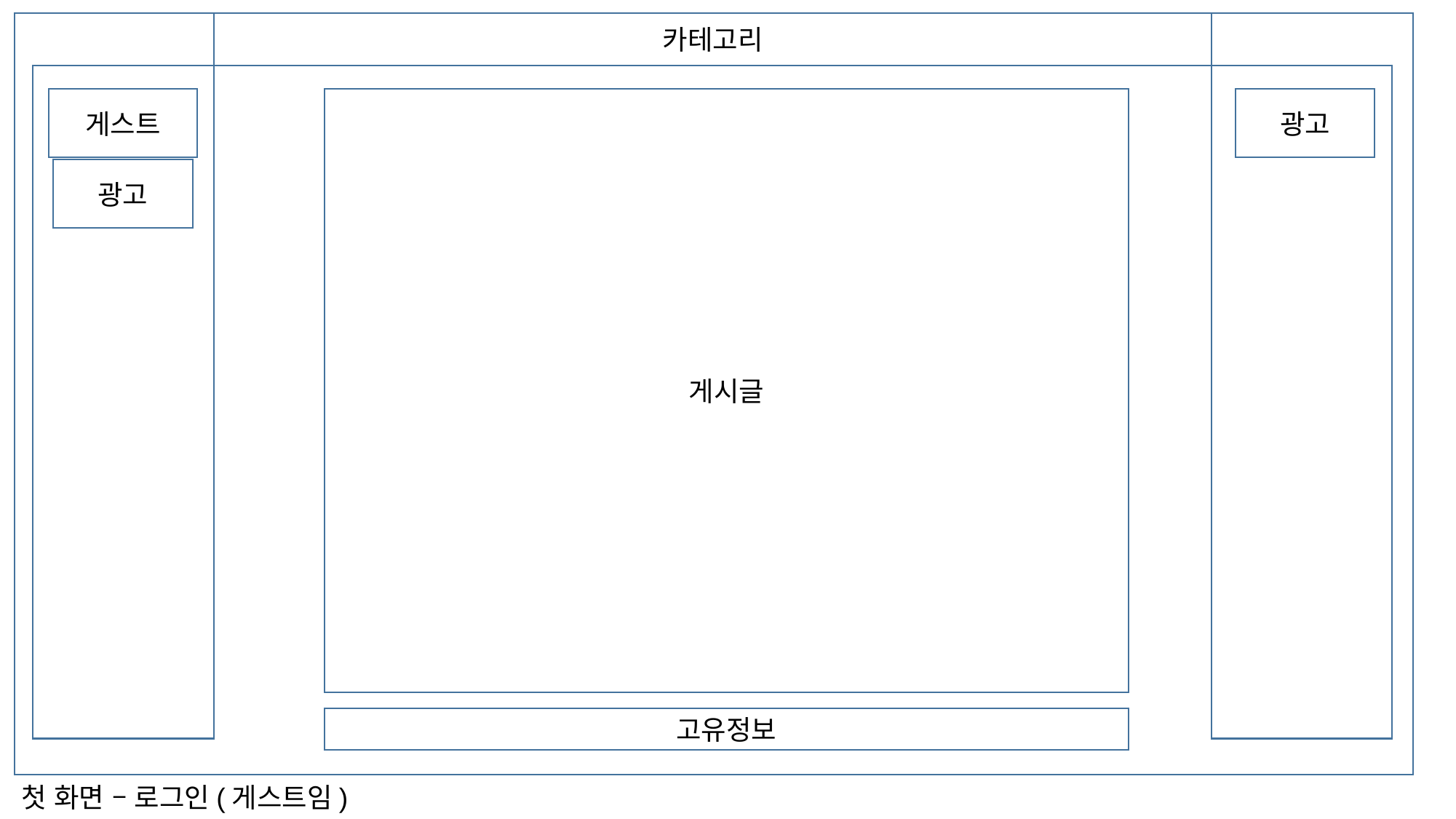

카테고리

게스트
게시글
광고
광고
고유정보
첫 화면 – 로그인(게스트임)